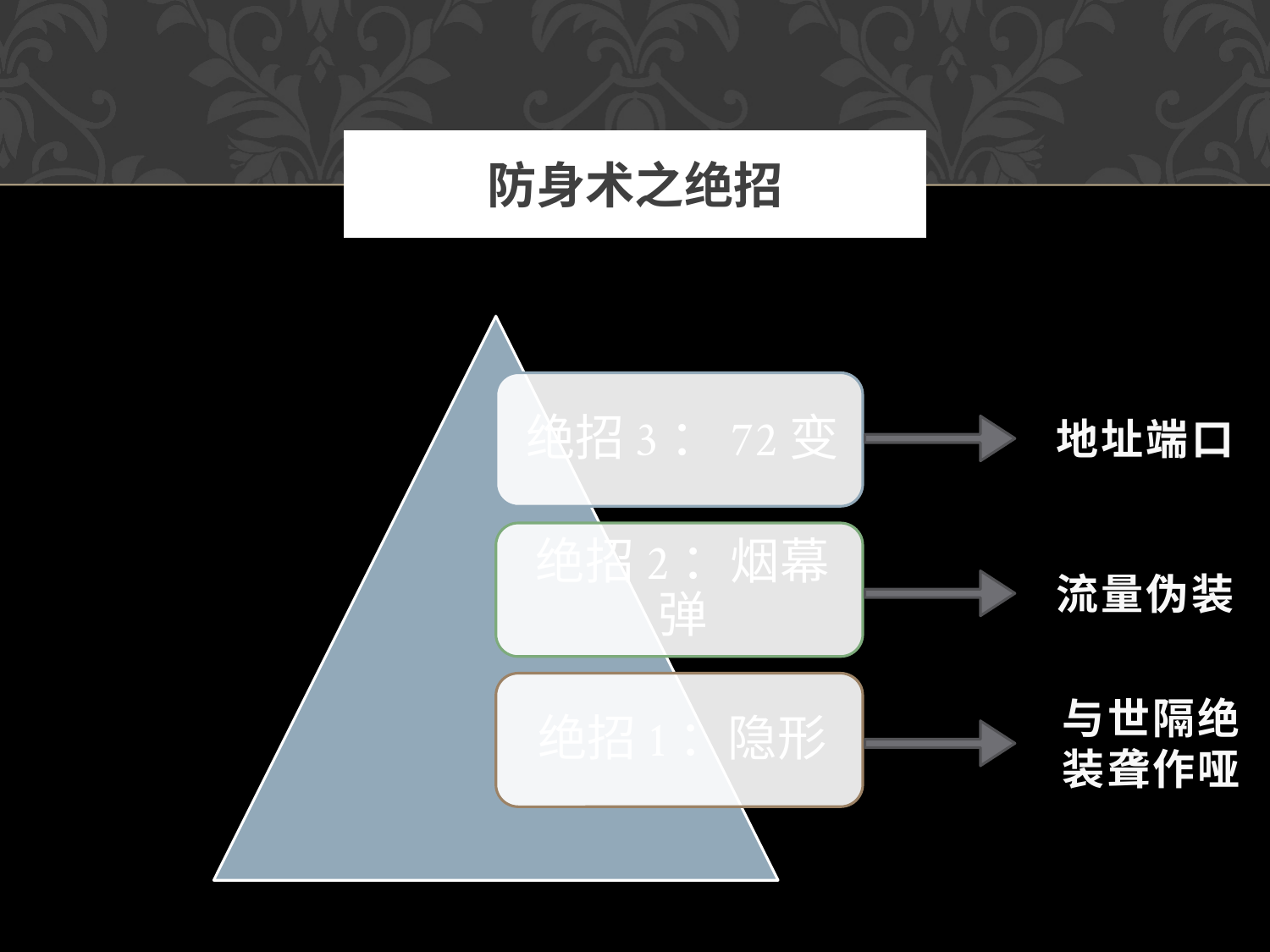

# 防身术之绝招
绝招3：72变
绝招2：烟幕弹
绝招1：隐形
地址端口

流量伪装

与世隔绝
装聋作哑